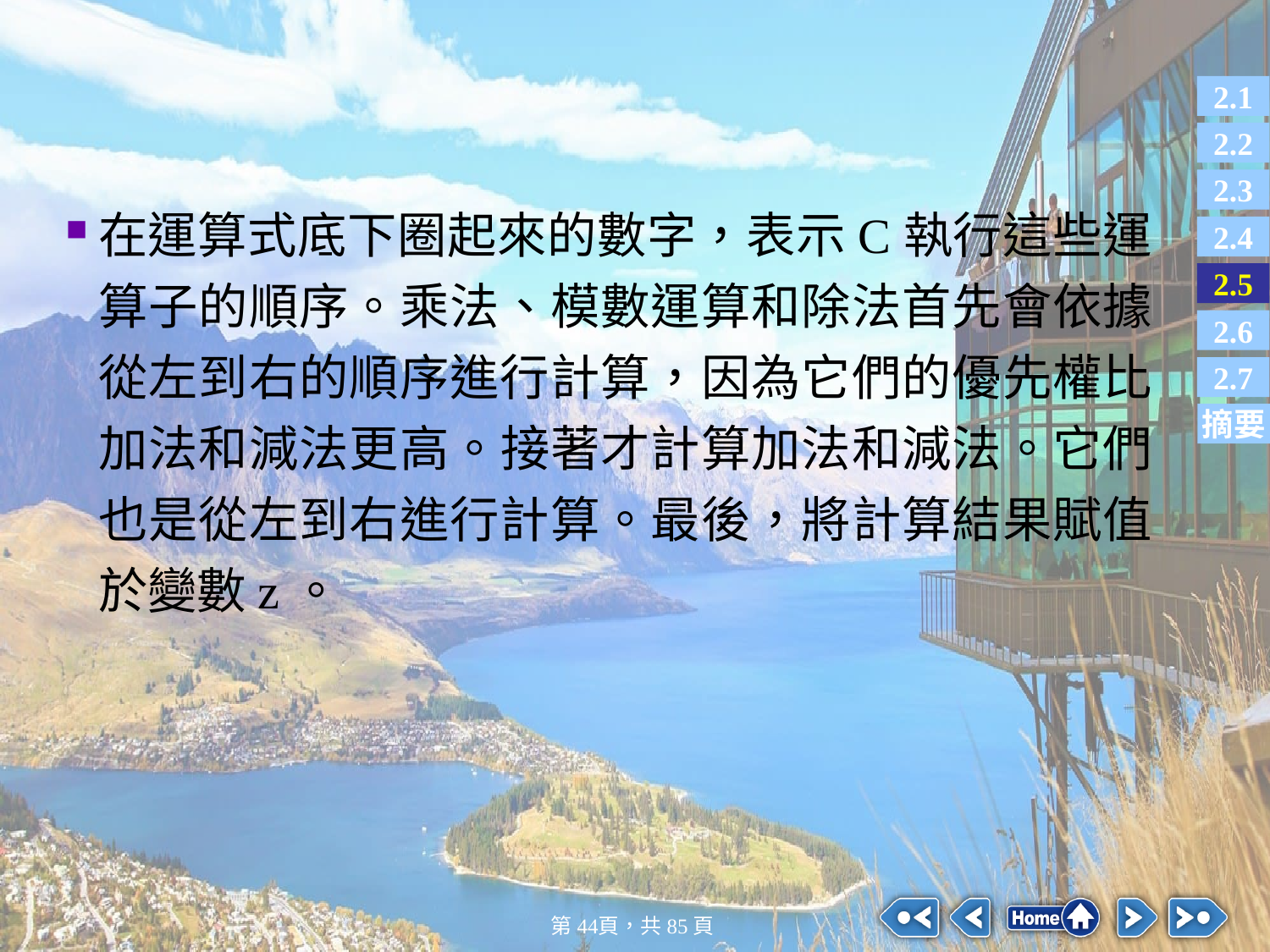

#
在運算式底下圈起來的數字，表示C執行這些運算子的順序。乘法、模數運算和除法首先會依據從左到右的順序進行計算，因為它們的優先權比加法和減法更高。接著才計算加法和減法。它們也是從左到右進行計算。最後，將計算結果賦值於變數z。